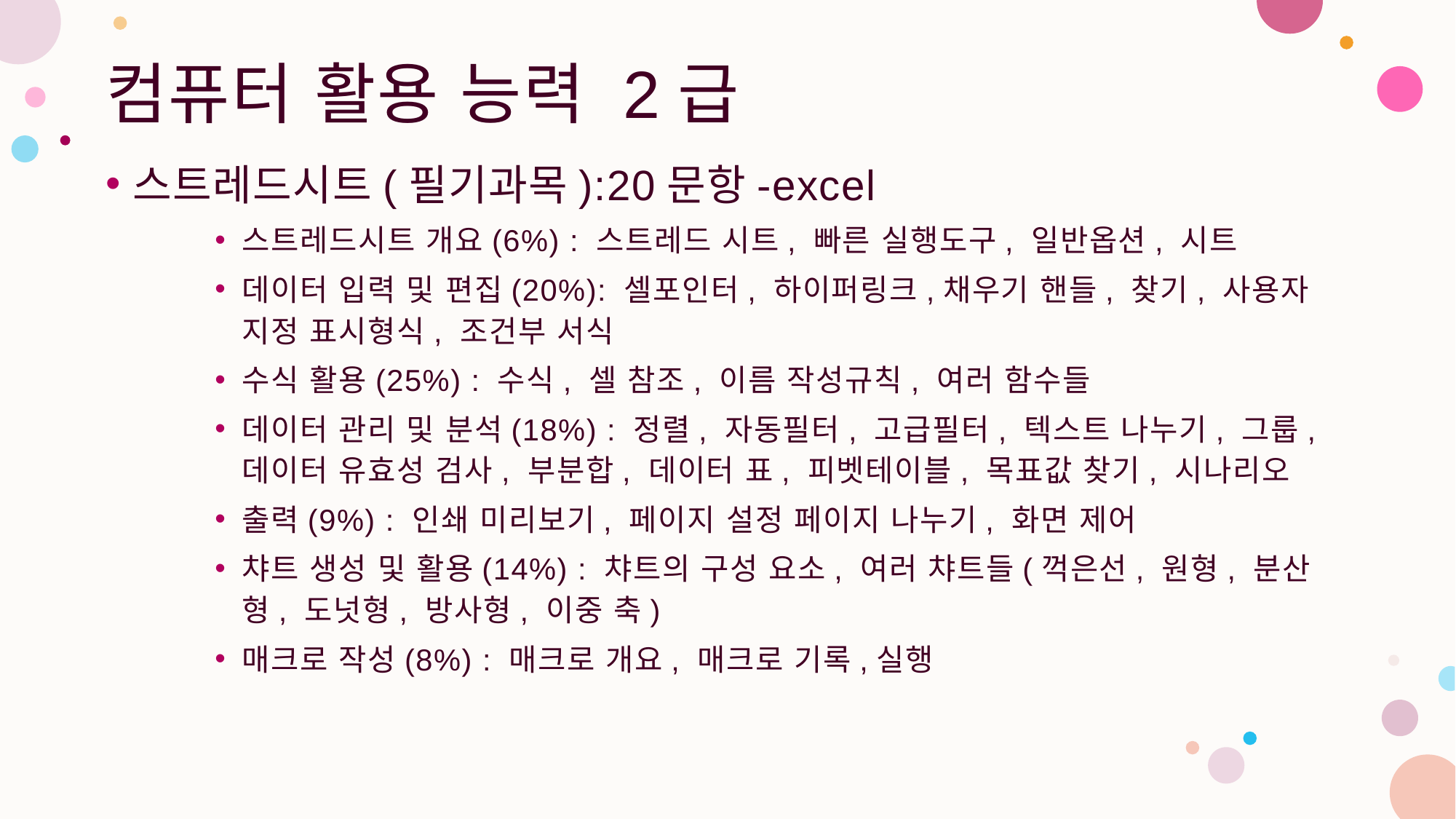

# 컴퓨터 활용 능력 2급
스트레드시트(필기과목):20문항-excel
스트레드시트 개요(6%) : 스트레드 시트, 빠른 실행도구, 일반옵션, 시트
데이터 입력 및 편집(20%): 셀포인터, 하이퍼링크,채우기 핸들, 찾기, 사용자 지정 표시형식, 조건부 서식
수식 활용(25%) : 수식, 셀 참조, 이름 작성규칙, 여러 함수들
데이터 관리 및 분석(18%) : 정렬, 자동필터, 고급필터, 텍스트 나누기, 그룹, 데이터 유효성 검사, 부분합, 데이터 표, 피벳테이블, 목표값 찾기, 시나리오
출력(9%) : 인쇄 미리보기, 페이지 설정 페이지 나누기, 화면 제어
챠트 생성 및 활용(14%) : 챠트의 구성 요소, 여러 챠트들(꺽은선, 원형, 분산형, 도넛형, 방사형, 이중 축)
매크로 작성(8%) : 매크로 개요, 매크로 기록,실행